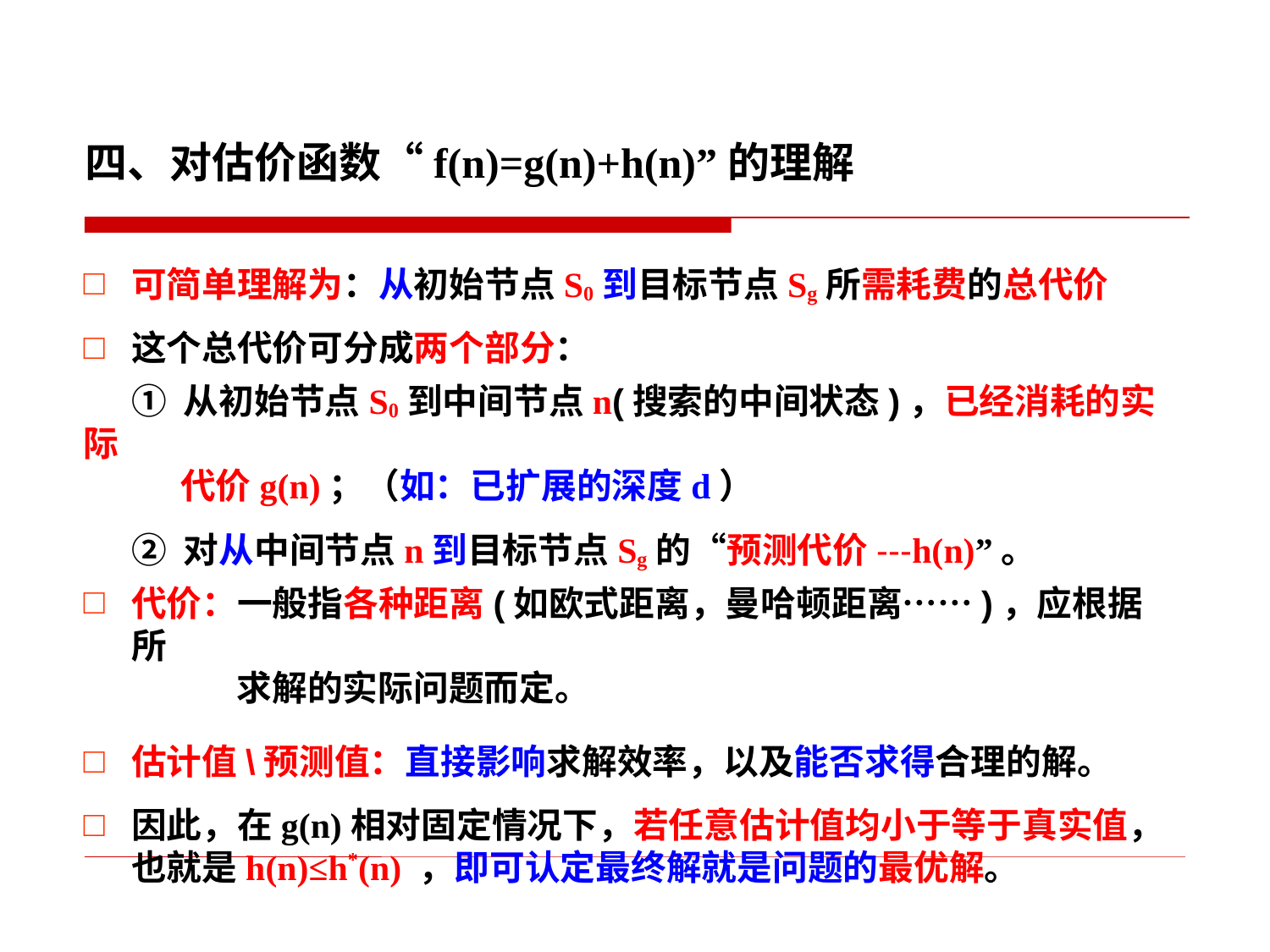

四、对估价函数“f(n)=g(n)+h(n)”的理解
可简单理解为：从初始节点S0到目标节点Sg所需耗费的总代价
这个总代价可分成两个部分：
      ① 从初始节点S0到中间节点n(搜索的中间状态)，已经消耗的实际
           代价g(n)；（如：已扩展的深度d）
      ② 对从中间节点n到目标节点Sg的“预测代价---h(n)”。
代价：一般指各种距离(如欧式距离，曼哈顿距离……)，应根据所
                  求解的实际问题而定。
估计值\预测值：直接影响求解效率，以及能否求得合理的解。
因此，在g(n)相对固定情况下，若任意估计值均小于等于真实值，也就是h(n)≤h*(n) ，即可认定最终解就是问题的最优解。